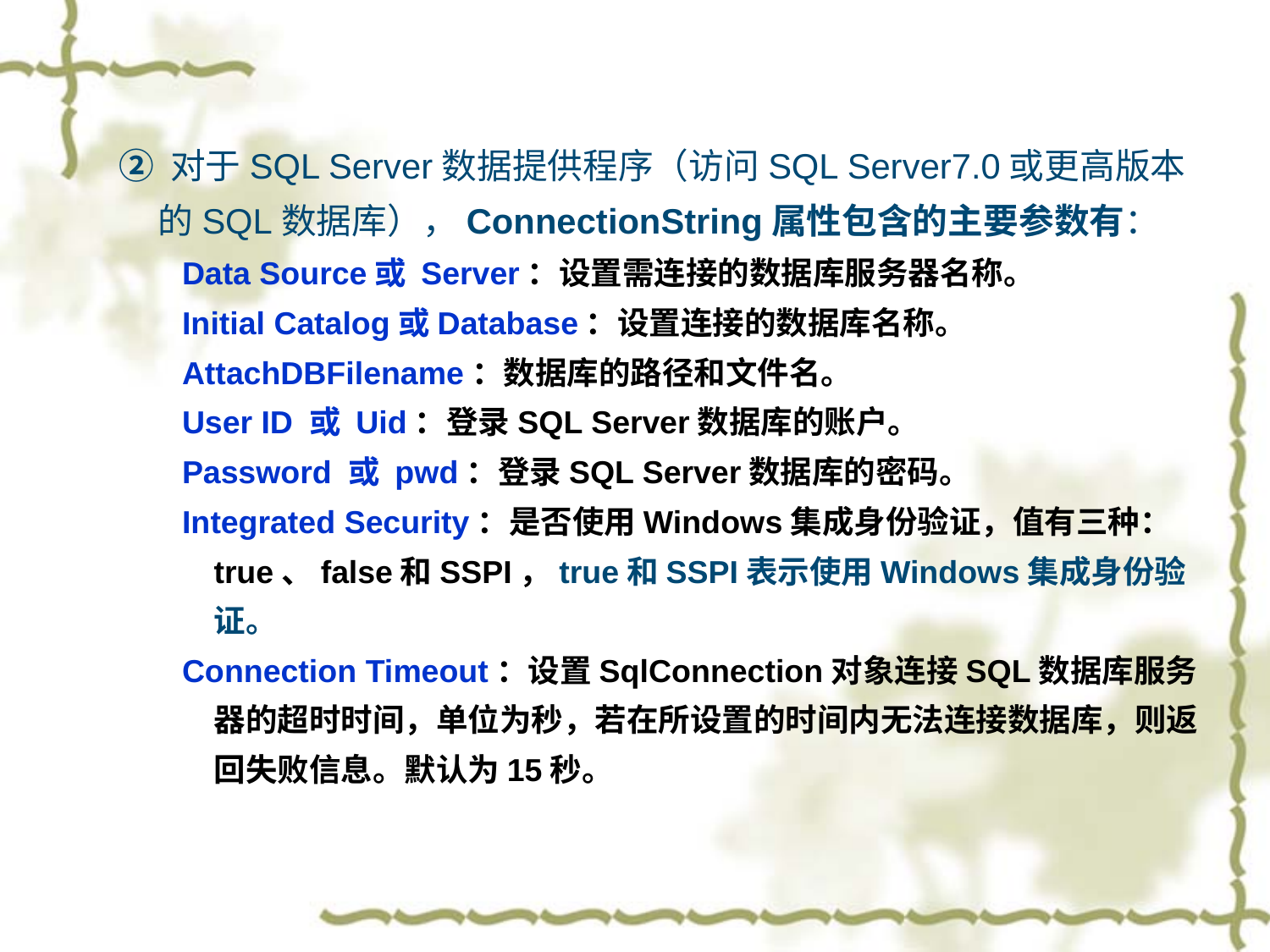

② 对于SQL Server数据提供程序（访问SQL Server7.0或更高版本的SQL数据库），ConnectionString属性包含的主要参数有：
Data Source或 Server：设置需连接的数据库服务器名称。
Initial Catalog或Database：设置连接的数据库名称。
AttachDBFilename：数据库的路径和文件名。
User ID 或 Uid：登录SQL Server数据库的账户。
Password 或 pwd：登录SQL Server数据库的密码。
Integrated Security：是否使用Windows集成身份验证，值有三种：true、false和SSPI，true和SSPI表示使用Windows集成身份验证。
Connection Timeout：设置SqlConnection对象连接SQL数据库服务器的超时时间，单位为秒，若在所设置的时间内无法连接数据库，则返回失败信息。默认为15秒。